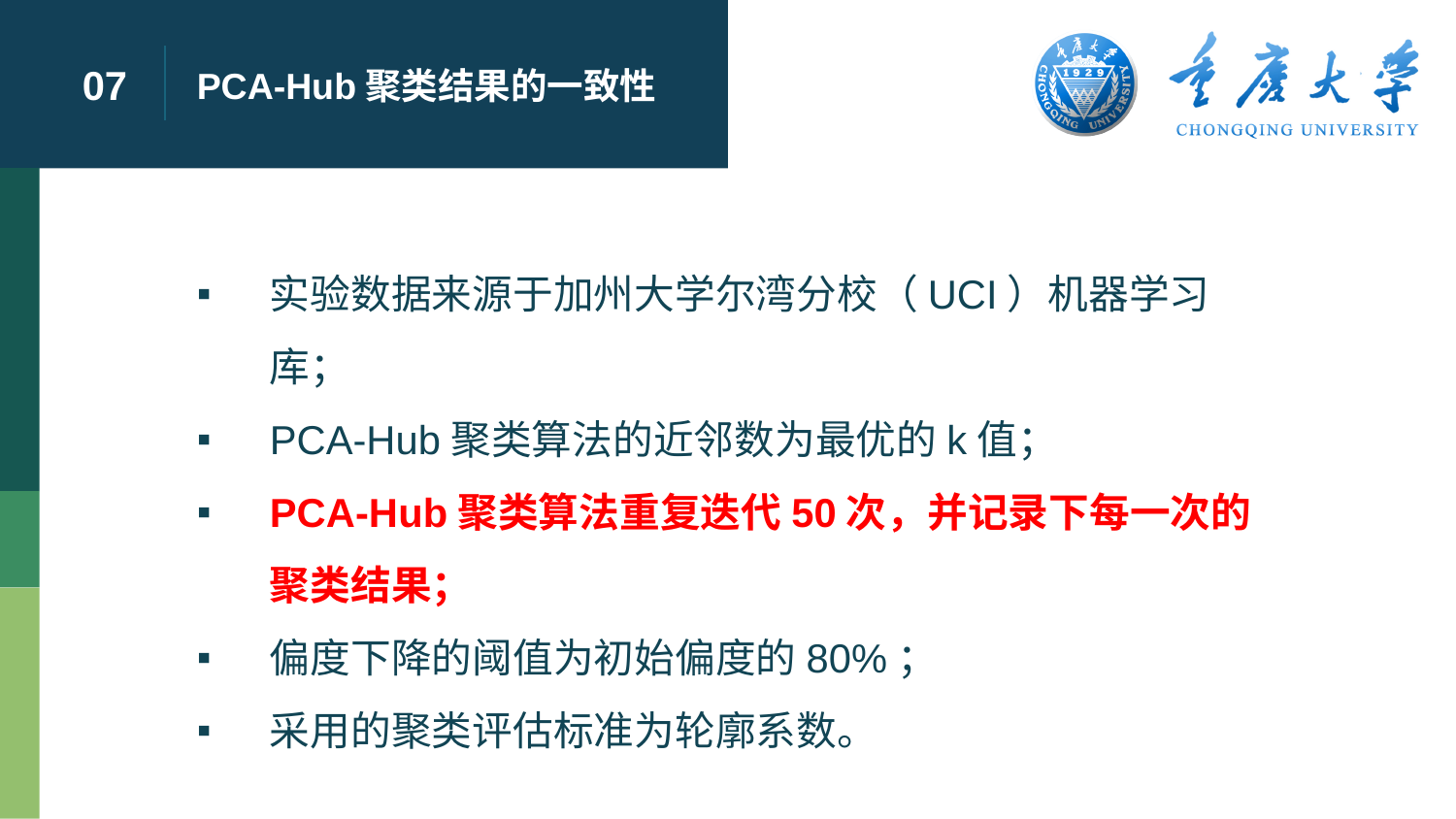

# PCA-Hub聚类结果的一致性
07
实验数据来源于加州大学尔湾分校（UCI）机器学习库；
PCA-Hub聚类算法的近邻数为最优的k值；
PCA-Hub聚类算法重复迭代50次，并记录下每一次的聚类结果；
偏度下降的阈值为初始偏度的80%；
采用的聚类评估标准为轮廓系数。